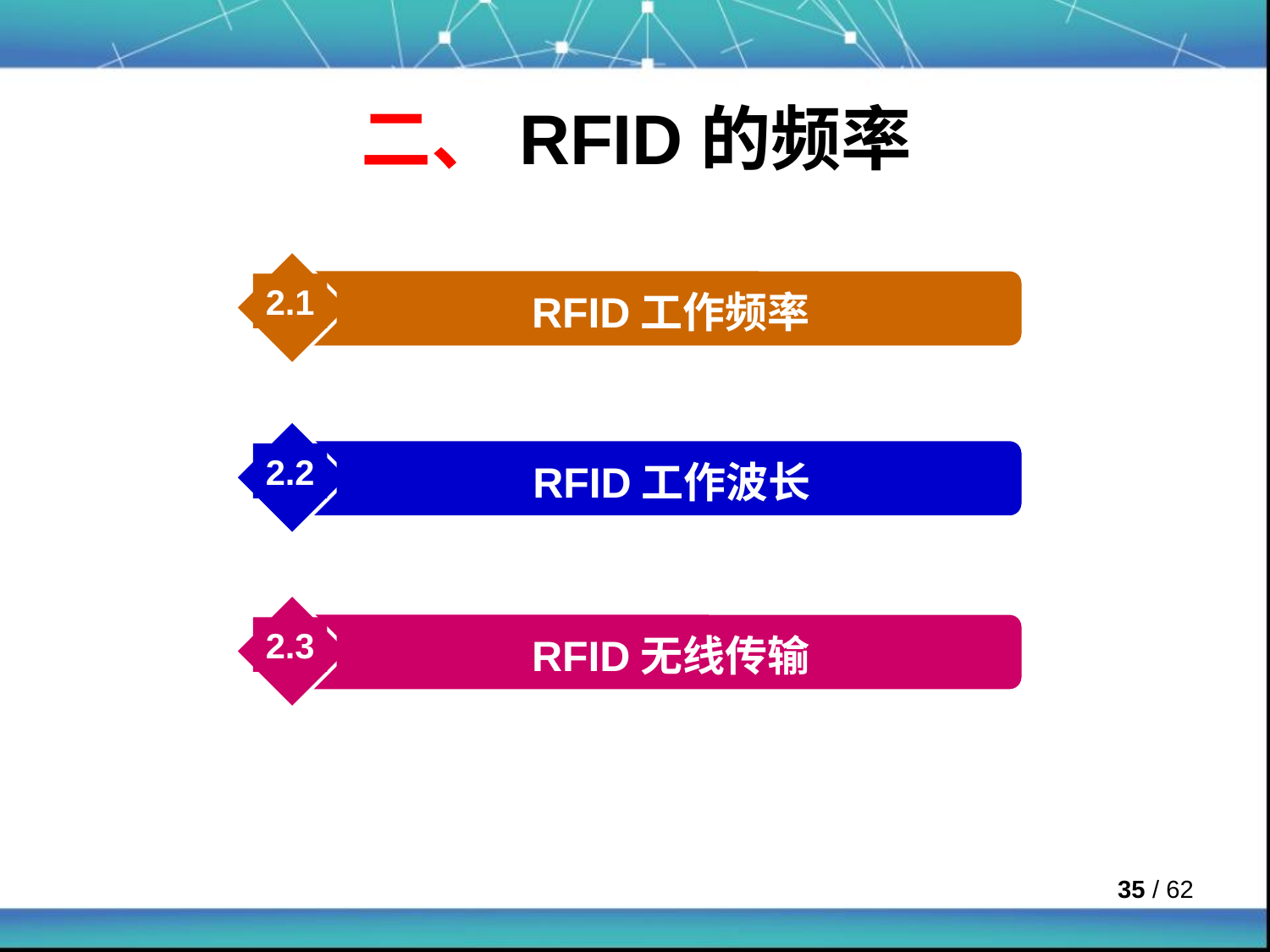

# 二、RFID的频率

2.1
RFID工作频率

2.2
RFID工作波长

2.3
RFID无线传输
35 / 62